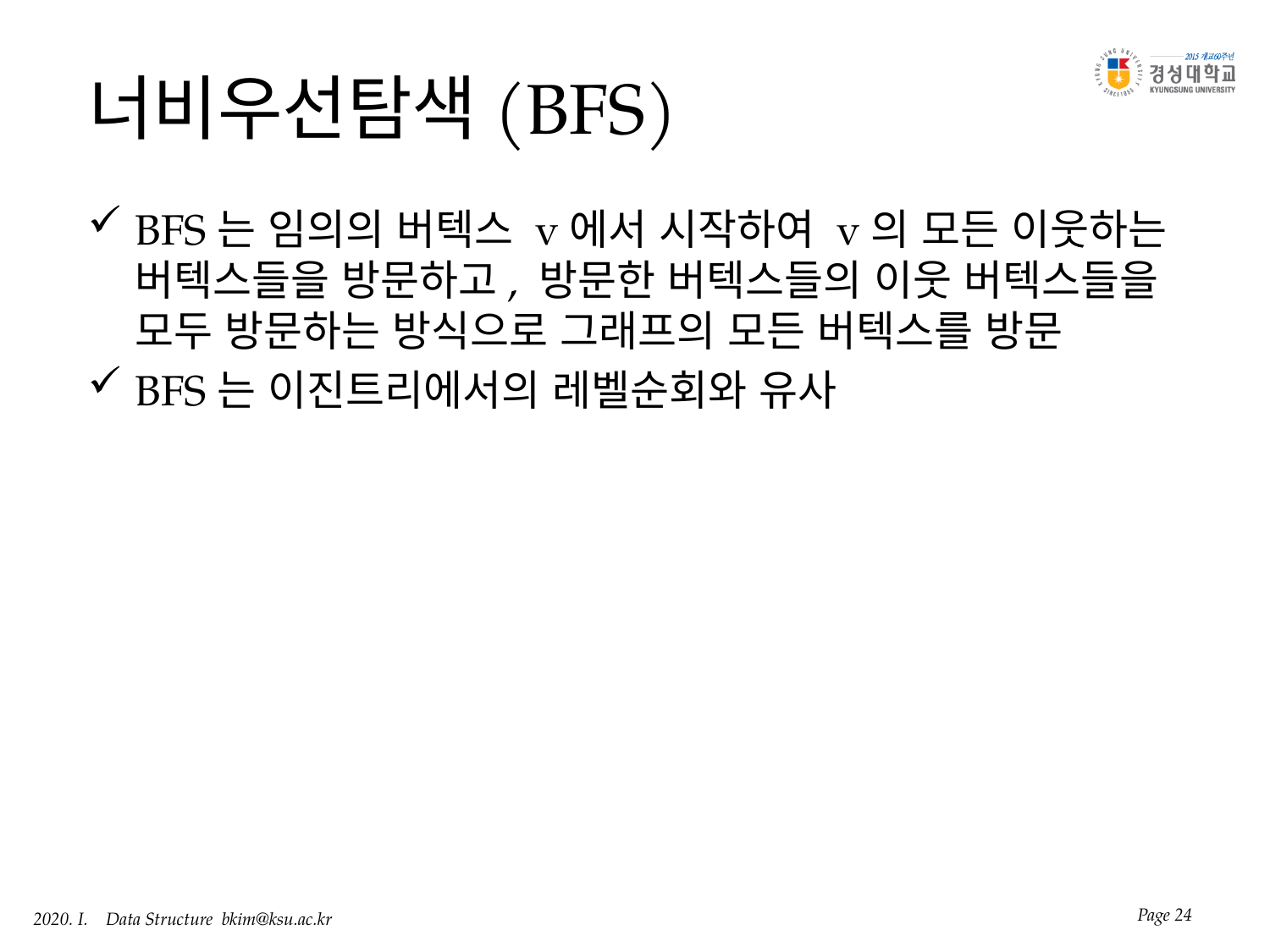

# 너비우선탐색(BFS)
BFS는 임의의 버텍스 v에서 시작하여 v의 모든 이웃하는 버텍스들을 방문하고, 방문한 버텍스들의 이웃 버텍스들을 모두 방문하는 방식으로 그래프의 모든 버텍스를 방문
BFS는 이진트리에서의 레벨순회와 유사
Page 24